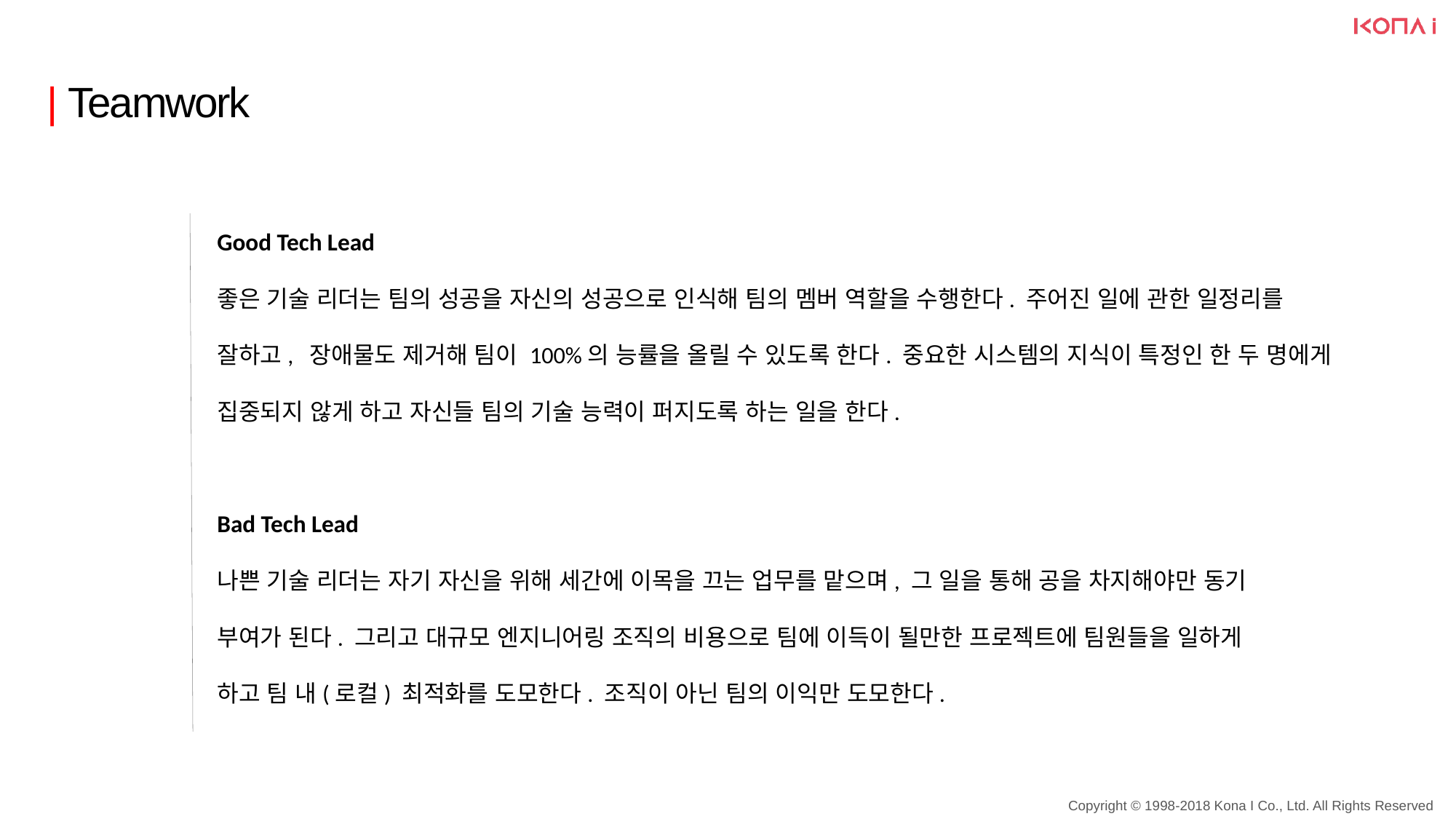

| Teamwork
Good Tech Lead
좋은 기술 리더는 팀의 성공을 자신의 성공으로 인식해 팀의 멤버 역할을 수행한다. 주어진 일에 관한 일정리를 잘하고,  장애물도 제거해 팀이 100%의 능률을 올릴 수 있도록 한다. 중요한 시스템의 지식이 특정인 한 두 명에게 집중되지 않게 하고 자신들 팀의 기술 능력이 퍼지도록 하는 일을 한다.
Bad Tech Lead
나쁜 기술 리더는 자기 자신을 위해 세간에 이목을 끄는 업무를 맡으며, 그 일을 통해 공을 차지해야만 동기
부여가 된다. 그리고 대규모 엔지니어링 조직의 비용으로 팀에 이득이 될만한 프로젝트에 팀원들을 일하게
하고 팀 내(로컬) 최적화를 도모한다. 조직이 아닌 팀의 이익만 도모한다.